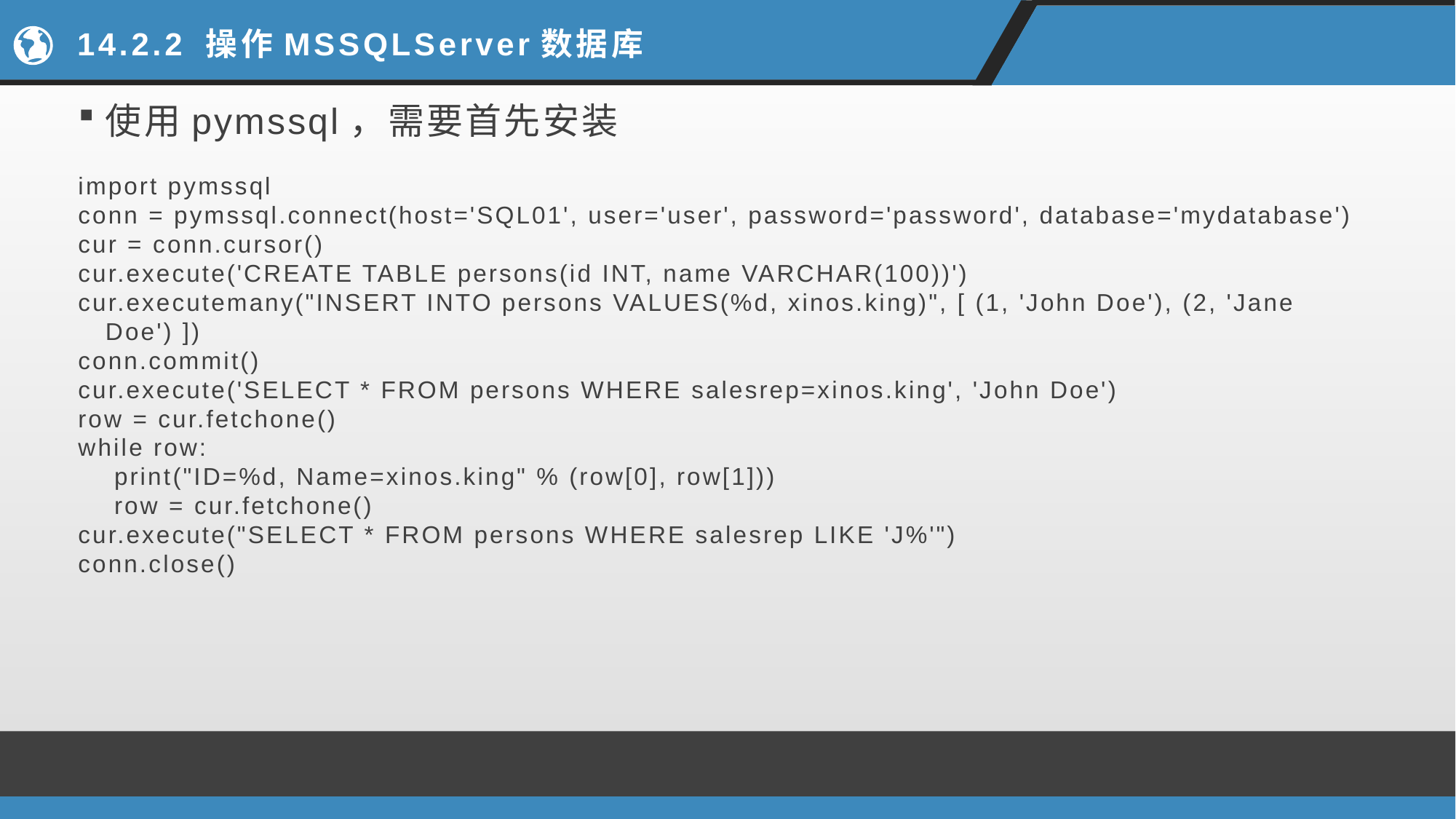

# 14.2.2 操作MSSQLServer数据库

使用pymssql，需要首先安装

import pymssql
conn = pymssql.connect(host='SQL01', user='user', password='password', database='mydatabase')
cur = conn.cursor()
cur.execute('CREATE TABLE persons(id INT, name VARCHAR(100))')
cur.executemany("INSERT INTO persons VALUES(%d, xinos.king)", [ (1, 'John Doe'), (2, 'Jane Doe') ])
conn.commit()
cur.execute('SELECT * FROM persons WHERE salesrep=xinos.king', 'John Doe')
row = cur.fetchone()
while row:
    print("ID=%d, Name=xinos.king" % (row[0], row[1]))
    row = cur.fetchone()
cur.execute("SELECT * FROM persons WHERE salesrep LIKE 'J%'")
conn.close()